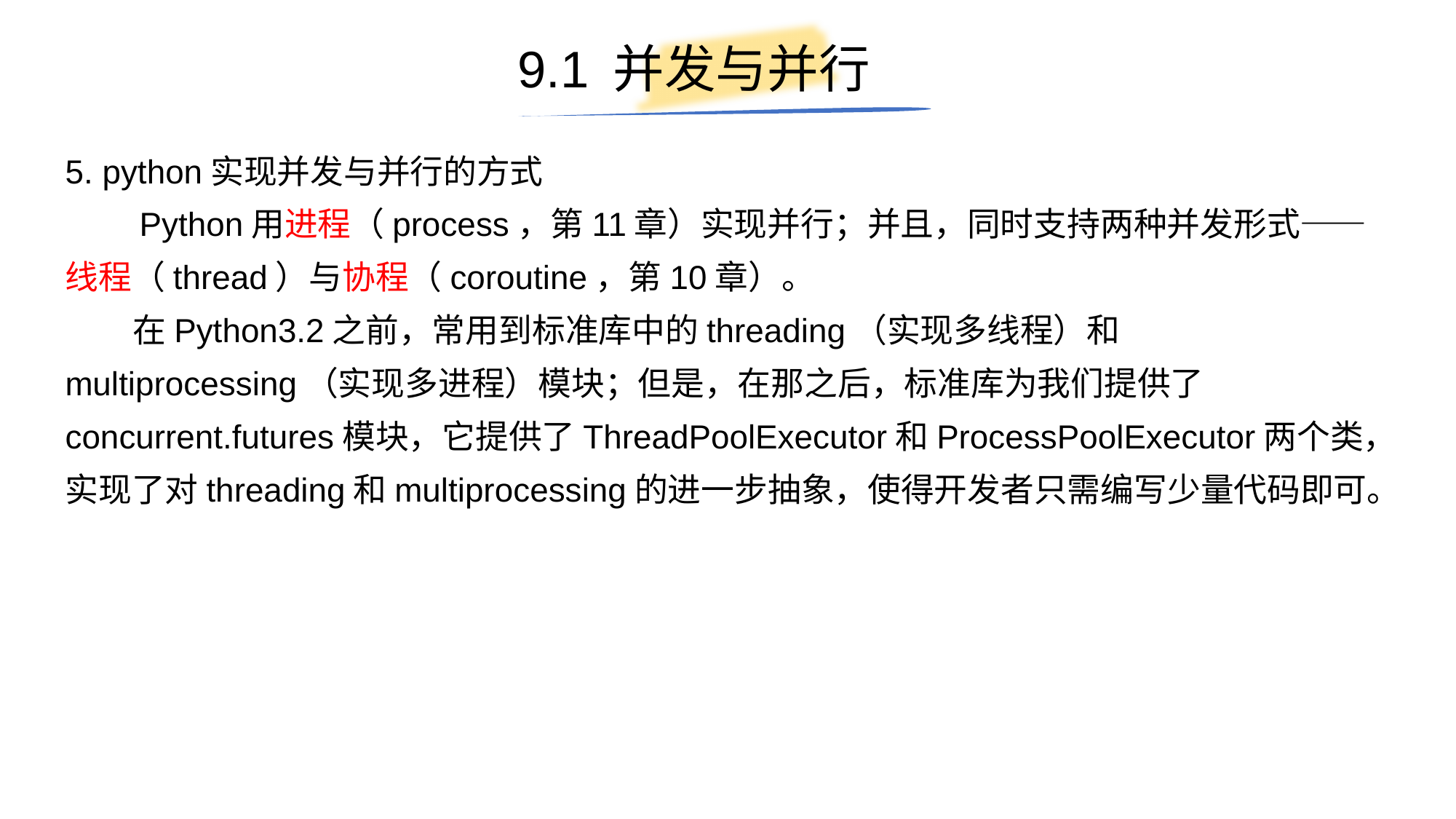

# 9.1 并发与并行

5. python实现并发与并行的方式
        Python用进程（process，第11章）实现并行；并且，同时支持两种并发形式——线程（thread）与协程（coroutine，第10章）。
        在Python3.2之前，常用到标准库中的threading（实现多线程）和multiprocessing（实现多进程）模块；但是，在那之后，标准库为我们提供了concurrent.futures模块，它提供了ThreadPoolExecutor和ProcessPoolExecutor两个类，实现了对threading和multiprocessing的进一步抽象，使得开发者只需编写少量代码即可。